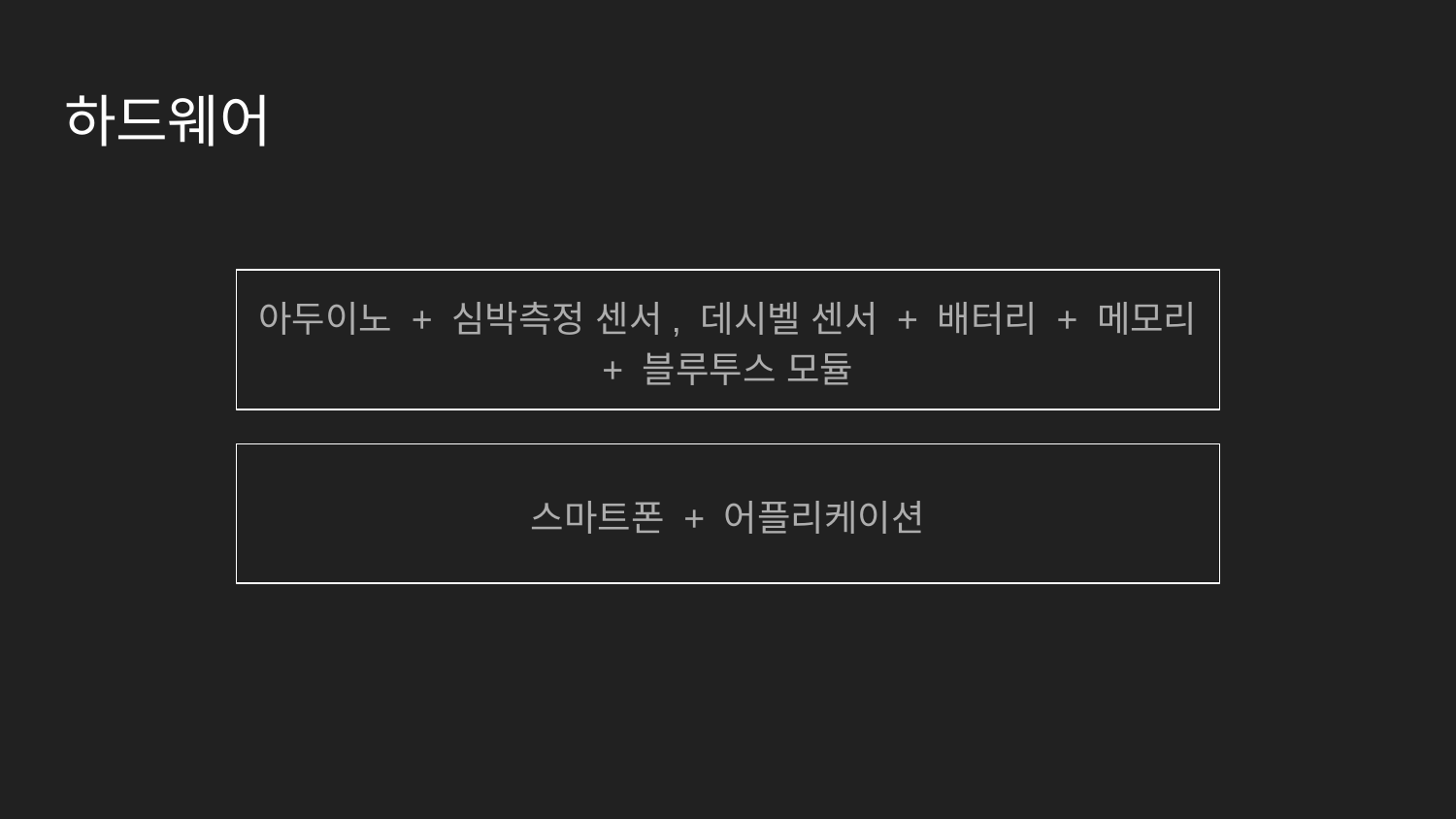

# 하드웨어
아두이노 + 심박측정 센서, 데시벨 센서 + 배터리 + 메모리 + 블루투스 모듈
스마트폰 + 어플리케이션